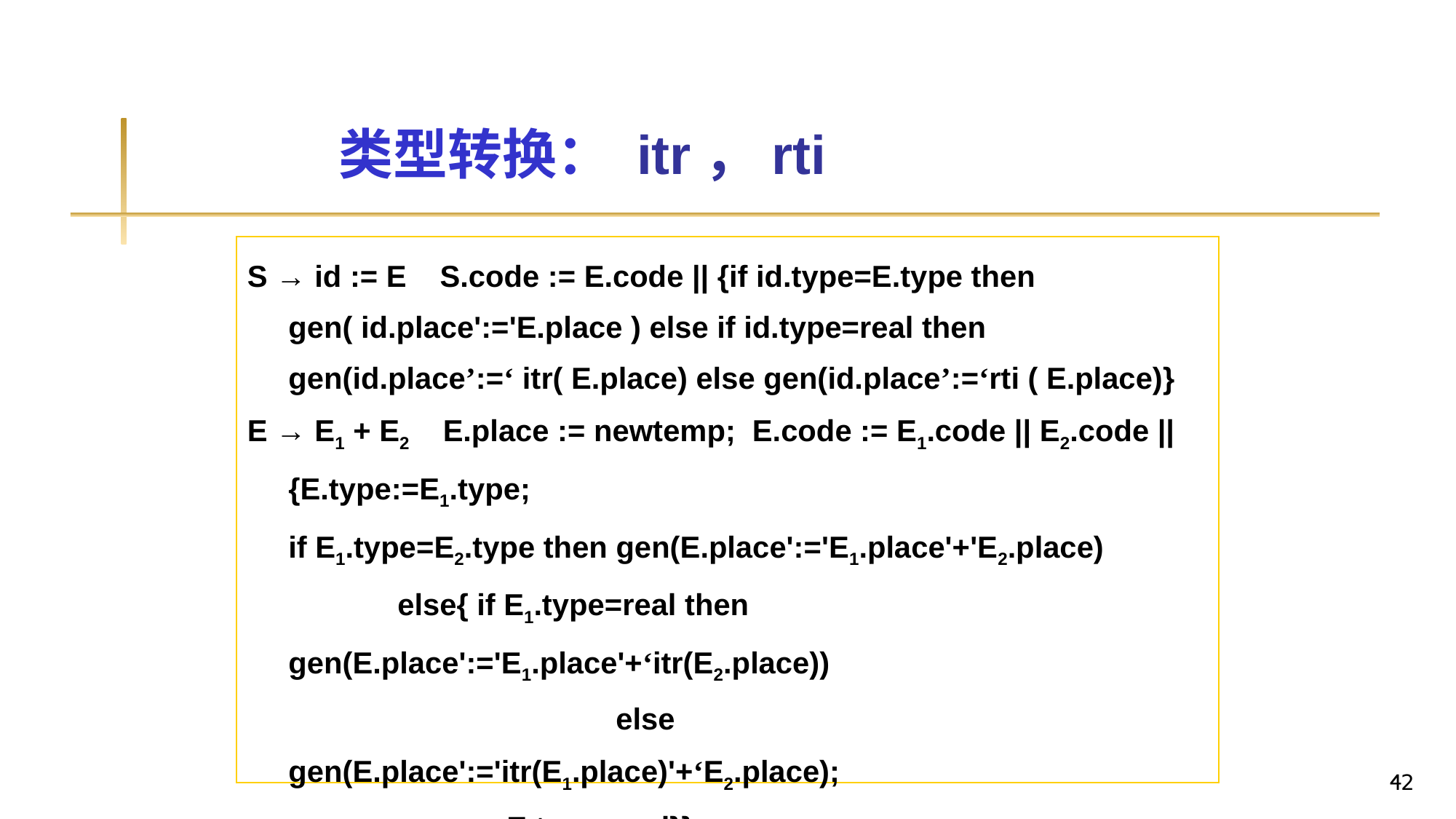

# 类型转换： itr，rti
S → id := E    S.code := E.code || {if id.type=E.type then gen( id.place':='E.place ) else if id.type=real then gen(id.place’:=‘ itr( E.place) else gen(id.place’:=‘rti ( E.place)}
E → E1 + E2    E.place := newtemp;  E.code := E1.code || E2.code ||
	{E.type:=E1.type;
	if E1.type=E2.type then gen(E.place':='E1.place'+'E2.place)
		else{ if E1.type=real then gen(E.place':='E1.place'+‘itr(E2.place))
				else gen(E.place':='itr(E1.place)'+‘E2.place);
			E.type=real}}
42